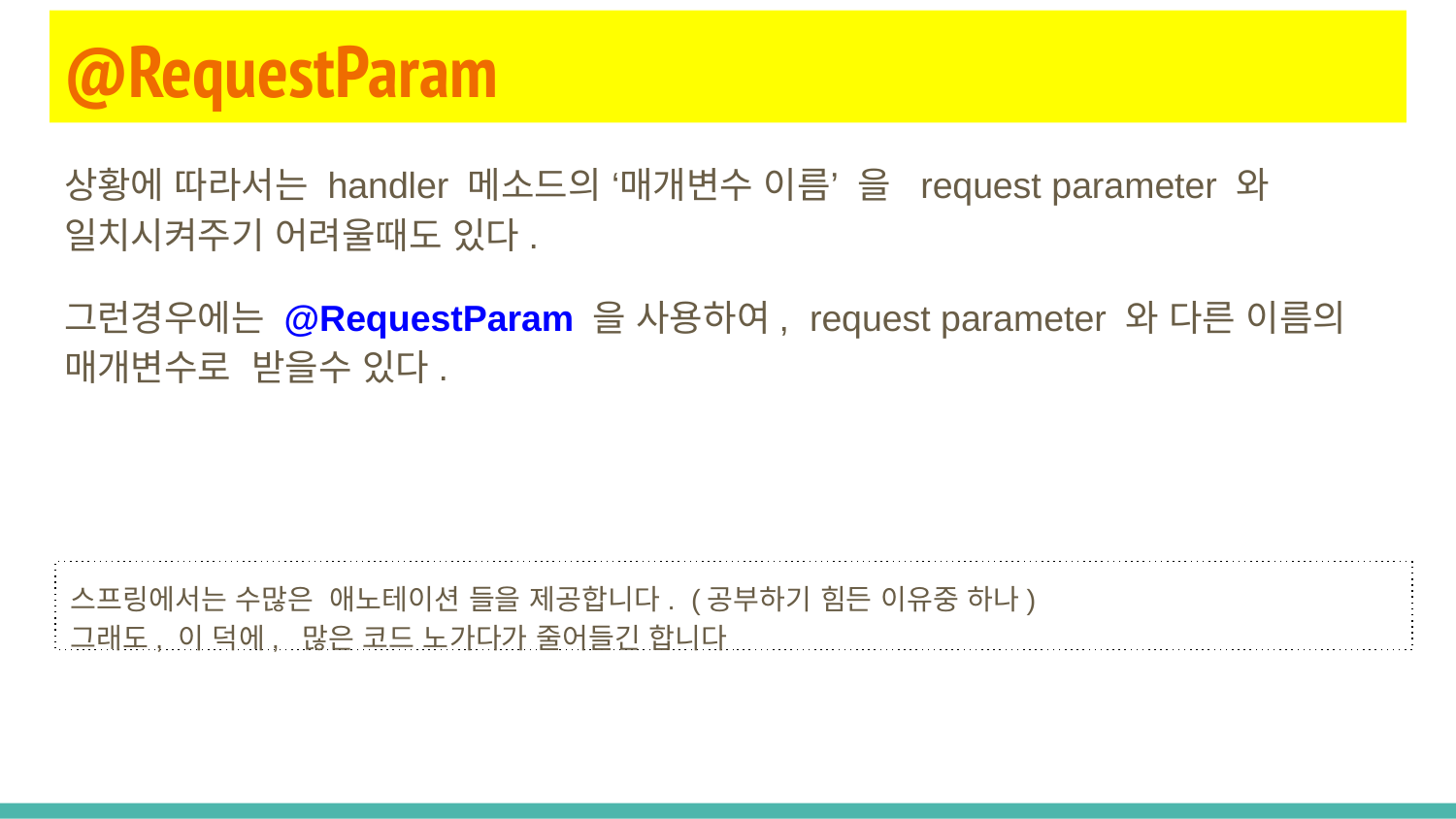

# @RequestParam
상황에 따라서는 handler 메소드의 ‘매개변수 이름’  을  request parameter 와 일치시켜주기 어려울때도 있다.
그런경우에는 @RequestParam 을 사용하여,  request parameter 와 다른 이름의 매개변수로  받을수 있다.
스프링에서는 수많은  애노테이션 들을 제공합니다.  (공부하기 힘든 이유중 하나)
그래도, 이 덕에,  많은 코드 노가다가 줄어들긴 합니다